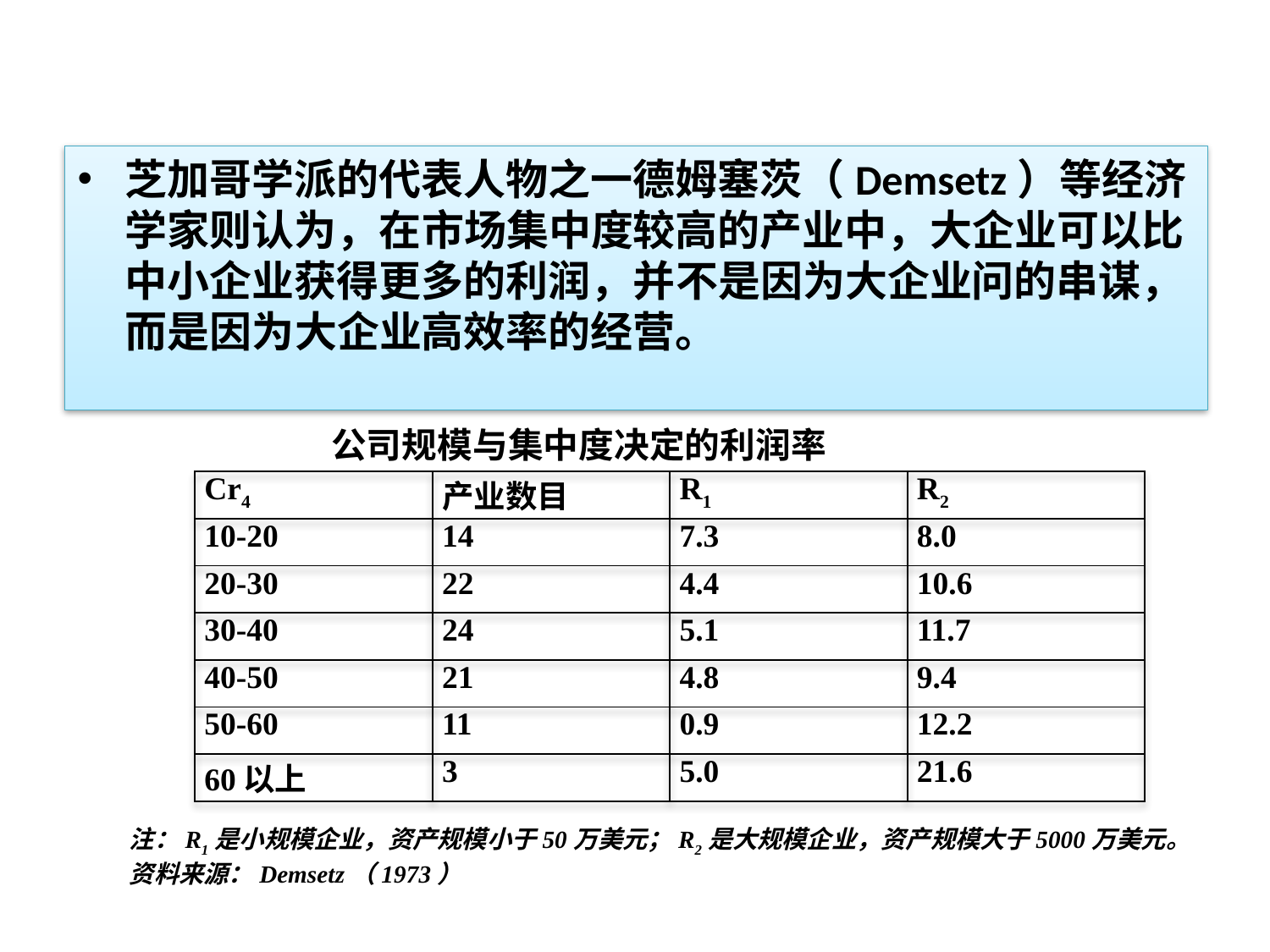

#
芝加哥学派的代表人物之一德姆塞茨（Demsetz）等经济学家则认为，在市场集中度较高的产业中，大企业可以比中小企业获得更多的利润，并不是因为大企业问的串谋，而是因为大企业高效率的经营。
公司规模与集中度决定的利润率
| Cr4 | 产业数目 | R1 | R2 |
| --- | --- | --- | --- |
| 10-20 | 14 | 7.3 | 8.0 |
| 20-30 | 22 | 4.4 | 10.6 |
| 30-40 | 24 | 5.1 | 11.7 |
| 40-50 | 21 | 4.8 | 9.4 |
| 50-60 | 11 | 0.9 | 12.2 |
| 60以上 | 3 | 5.0 | 21.6 |
注：R1是小规模企业，资产规模小于50万美元；R2是大规模企业，资产规模大于5000万美元。
资料来源：Demsetz（1973）